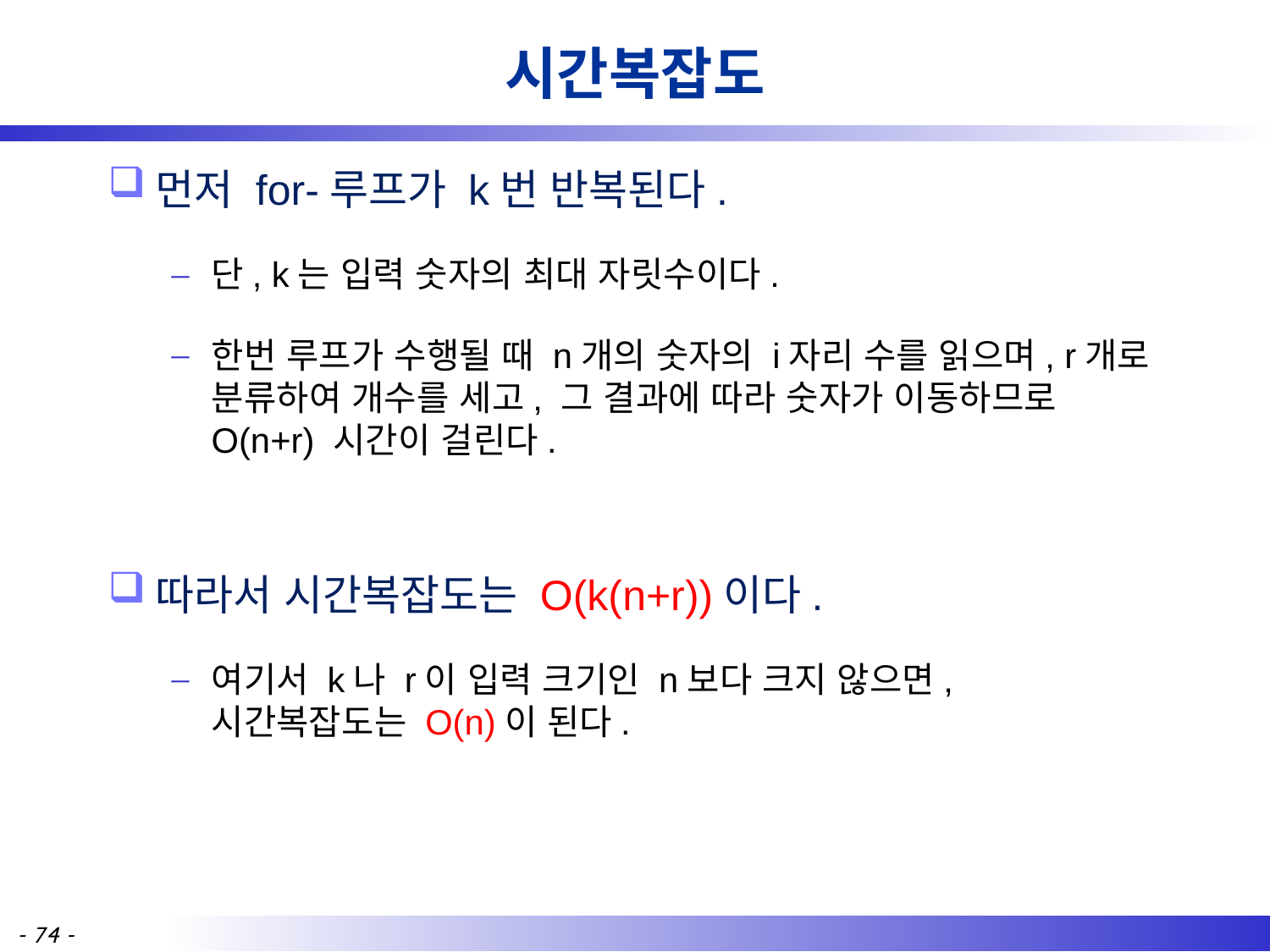

# 시간복잡도
먼저 for-루프가 k번 반복된다.
단, k는 입력 숫자의 최대 자릿수이다.
한번 루프가 수행될 때 n개의 숫자의 i자리 수를 읽으며, r개로 분류하여 개수를 세고, 그 결과에 따라 숫자가 이동하므로 O(n+r) 시간이 걸린다.

따라서 시간복잡도는 O(k(n+r))이다.
여기서 k나 r이 입력 크기인 n보다 크지 않으면, 시간복잡도는 O(n)이 된다.
- 74 -